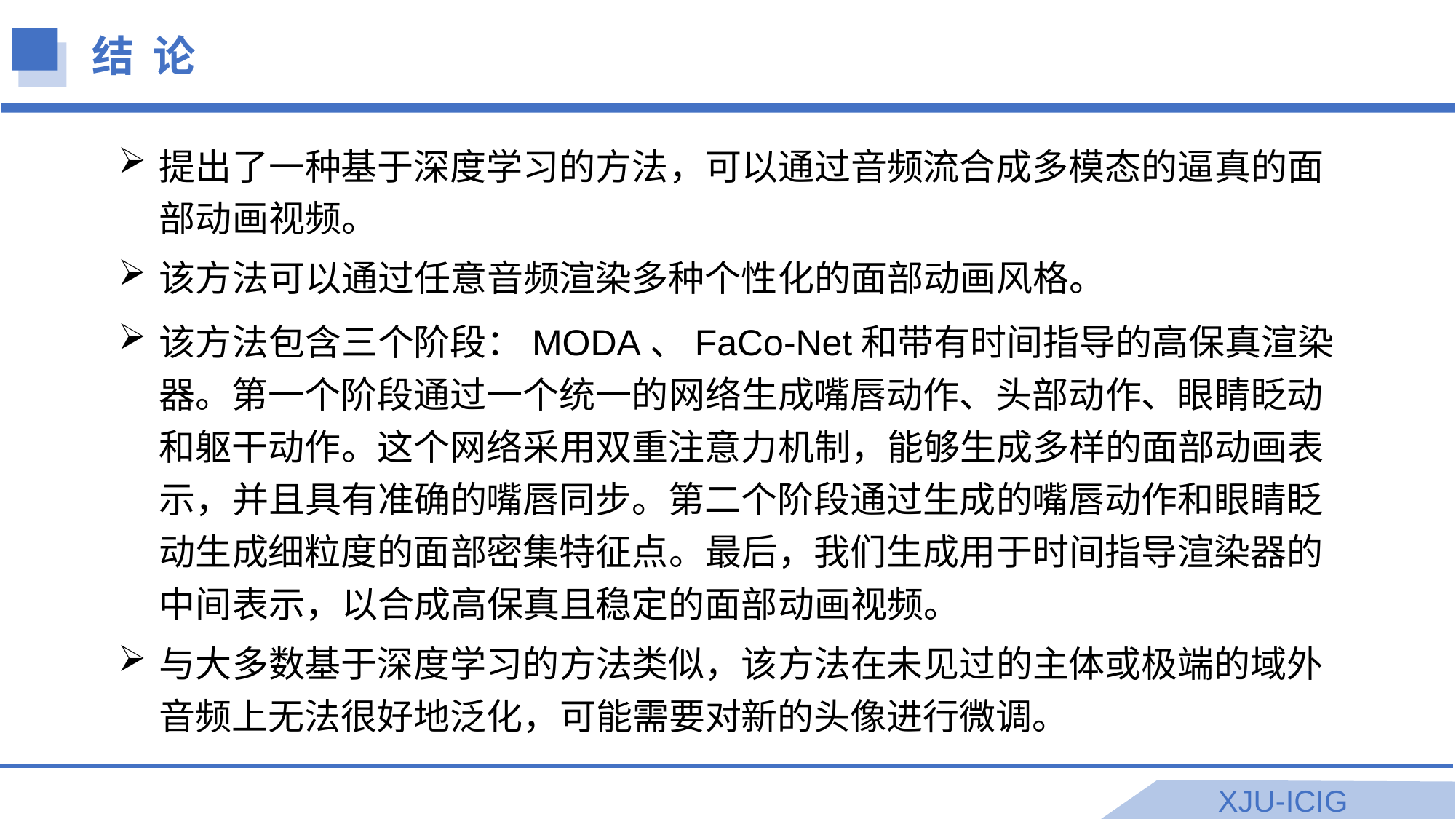

结  论

提出了一种基于深度学习的方法，可以通过音频流合成多模态的逼真的面部动画视频。
该方法可以通过任意音频渲染多种个性化的面部动画风格。
该方法包含三个阶段：MODA、FaCo-Net和带有时间指导的高保真渲染器。第一个阶段通过一个统一的网络生成嘴唇动作、头部动作、眼睛眨动和躯干动作。这个网络采用双重注意力机制，能够生成多样的面部动画表示，并且具有准确的嘴唇同步。第二个阶段通过生成的嘴唇动作和眼睛眨动生成细粒度的面部密集特征点。最后，我们生成用于时间指导渲染器的中间表示，以合成高保真且稳定的面部动画视频。
与大多数基于深度学习的方法类似，该方法在未见过的主体或极端的域外音频上无法很好地泛化，可能需要对新的头像进行微调。
XJU-ICIG